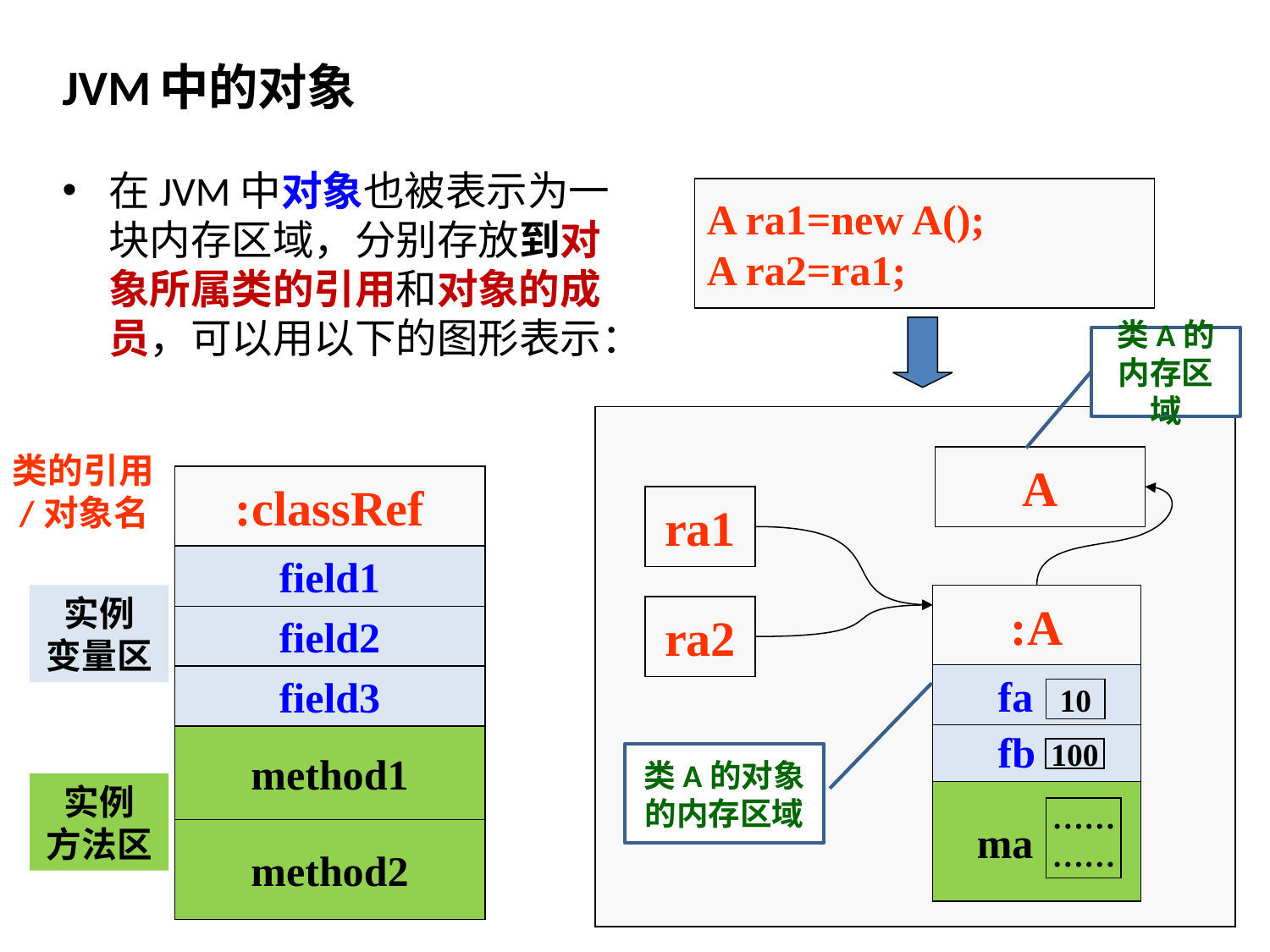

JVM中的对象
在JVM中对象也被表示为一块内存区域，分别存放到对象所属类的引用和对象的成员，可以用以下的图形表示：
A ra1=new A();
A ra2=ra1;

类A的内存区域

类的引用/对象名
:classRef
field1
实例
变量区
field2
field3
method1
实例
方法区
method2
A
ra1
:A
     fa
10
     fb
100
   ma
……
……
ra2
类A的对象的内存区域
3